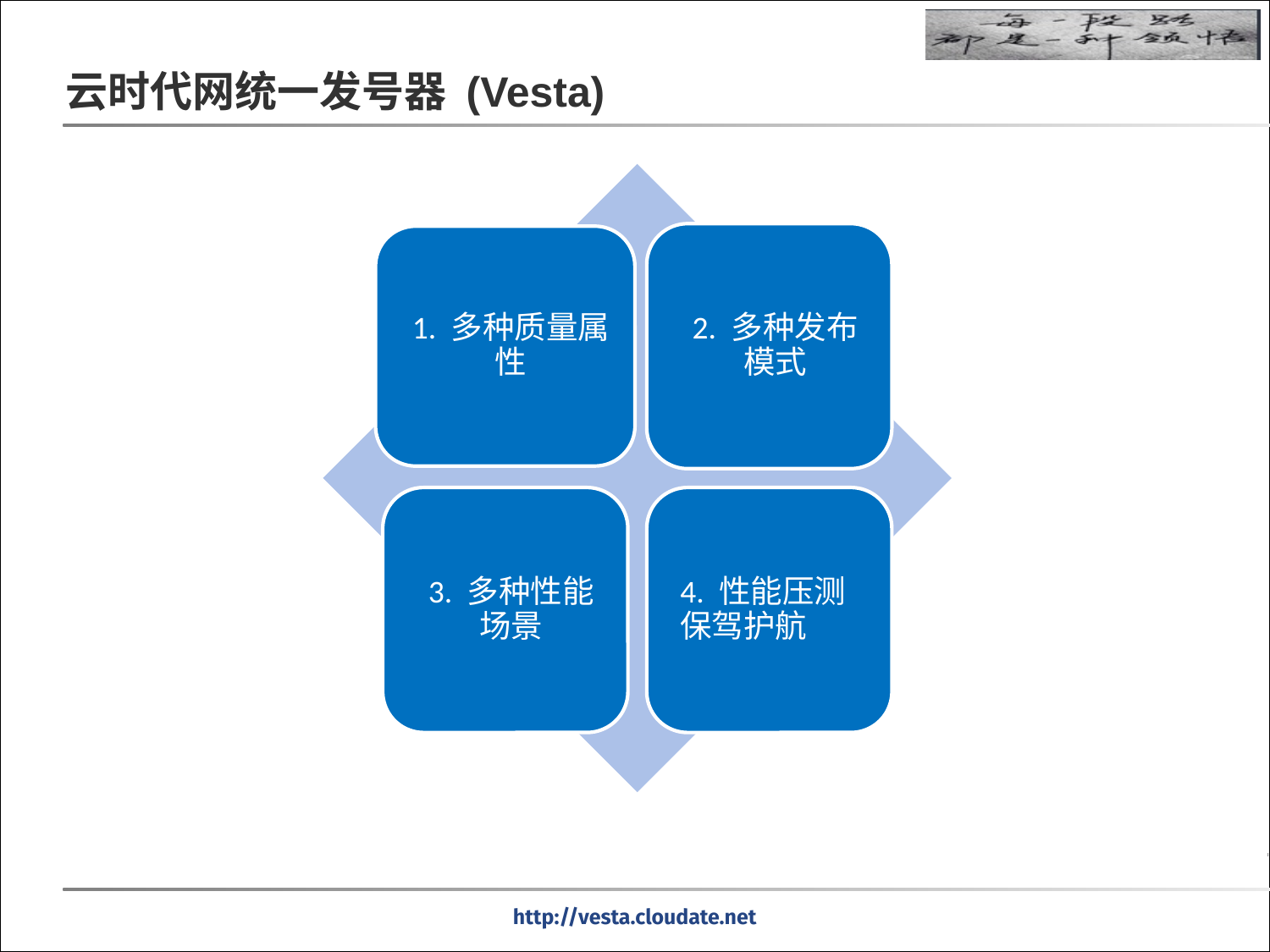

# 云时代网统一发号器 (Vesta)
1. 多种质量属性
2. 多种发布模式
3. 多种性能场景
4. 性能压测保驾护航